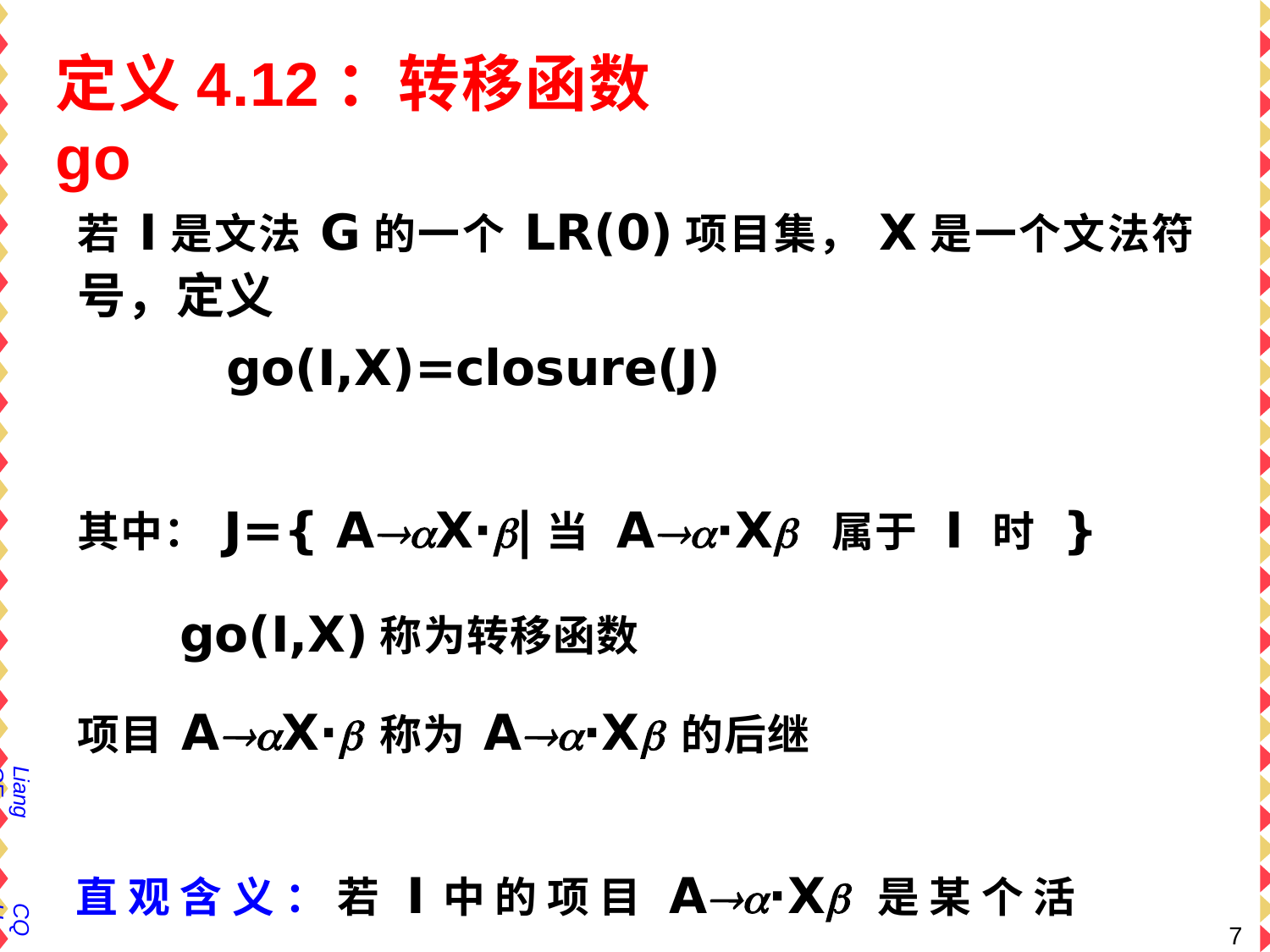

# 定义4.12：转移函数go
若I是文法G的一个LR(0)项目集，X是一个文法符 号，定义
go(I,X)=closure(J)

其中：J={ A→αX·β|当 A→α·Xβ 属于 I 时 }  go(I,X)称为转移函数
项目A→αX·β称为A→α·Xβ的后继

直观含义： 若I中的项目A→α·Xβ 是某个活前缀
γ =δα 的有效项目， J中的项目A→αX·β 是活前缀
δαX（即γX）的有效项目。
Liang GE
CQU
78